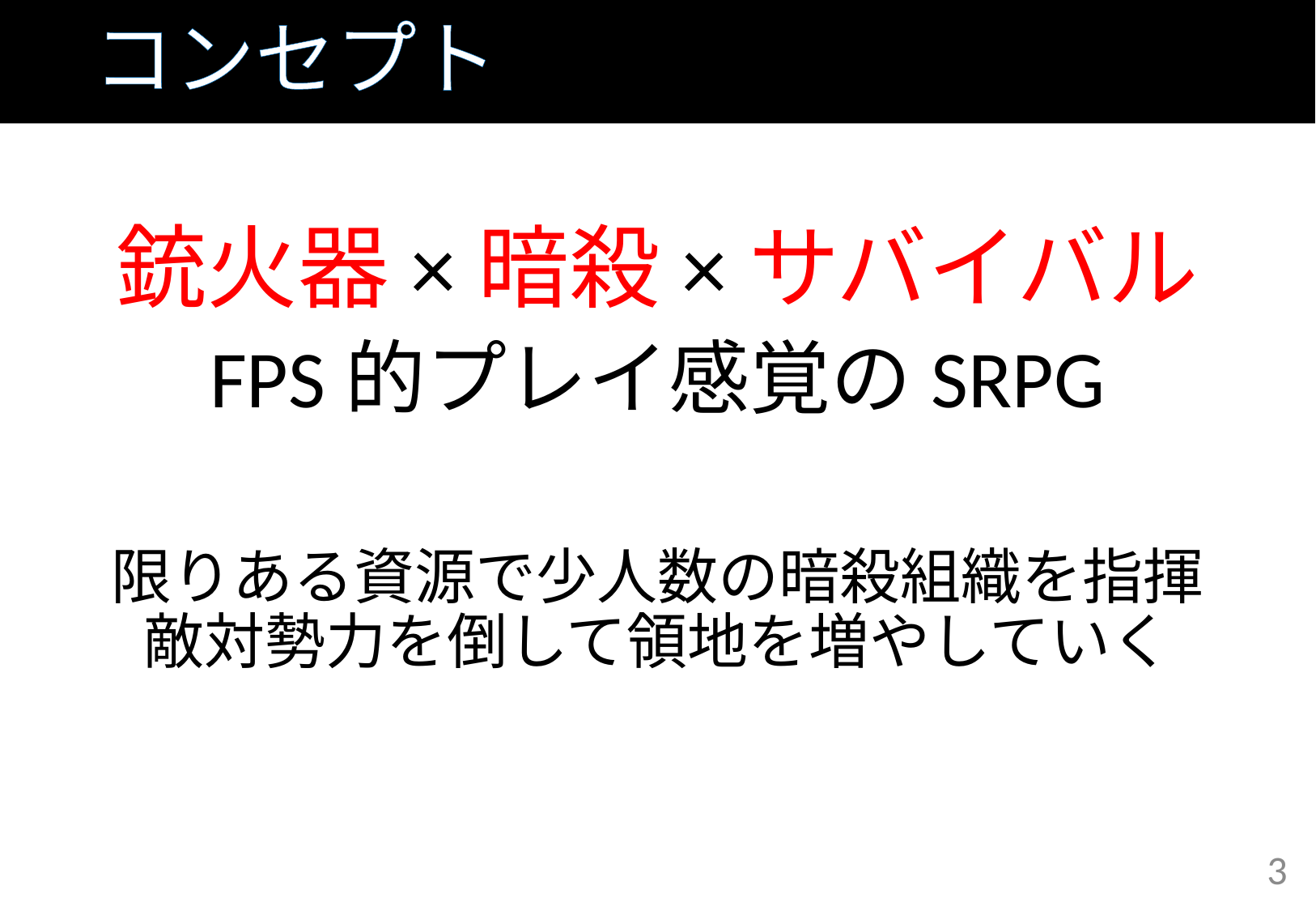

# コンセプト
銃火器×暗殺×サバイバル
FPS的プレイ感覚のSRPG

限りある資源で少人数の暗殺組織を指揮敵対勢力を倒して領地を増やしていく
3